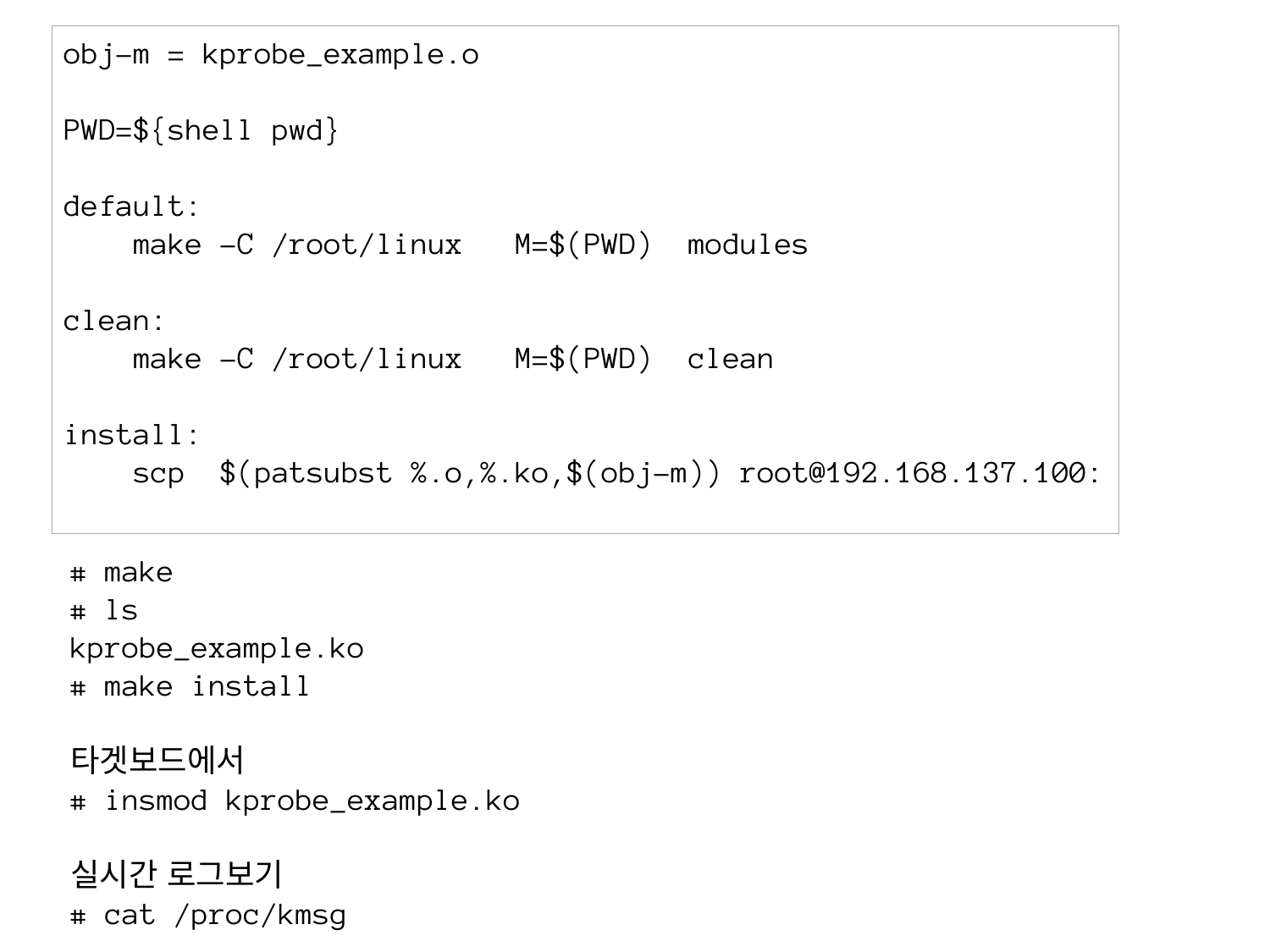

obj-m = kprobe_example.o

PWD=${shell pwd}

default:
    make -C /root/linux   M=$(PWD)  modules

clean:
    make -C /root/linux   M=$(PWD)  clean

install:
    scp  $(patsubst %.o,%.ko,$(obj-m)) root@192.168.137.100:

# make
# ls
kprobe_example.ko
# make install

타겟보드에서
# insmod kprobe_example.ko

실시간 로그보기
# cat /proc/kmsg